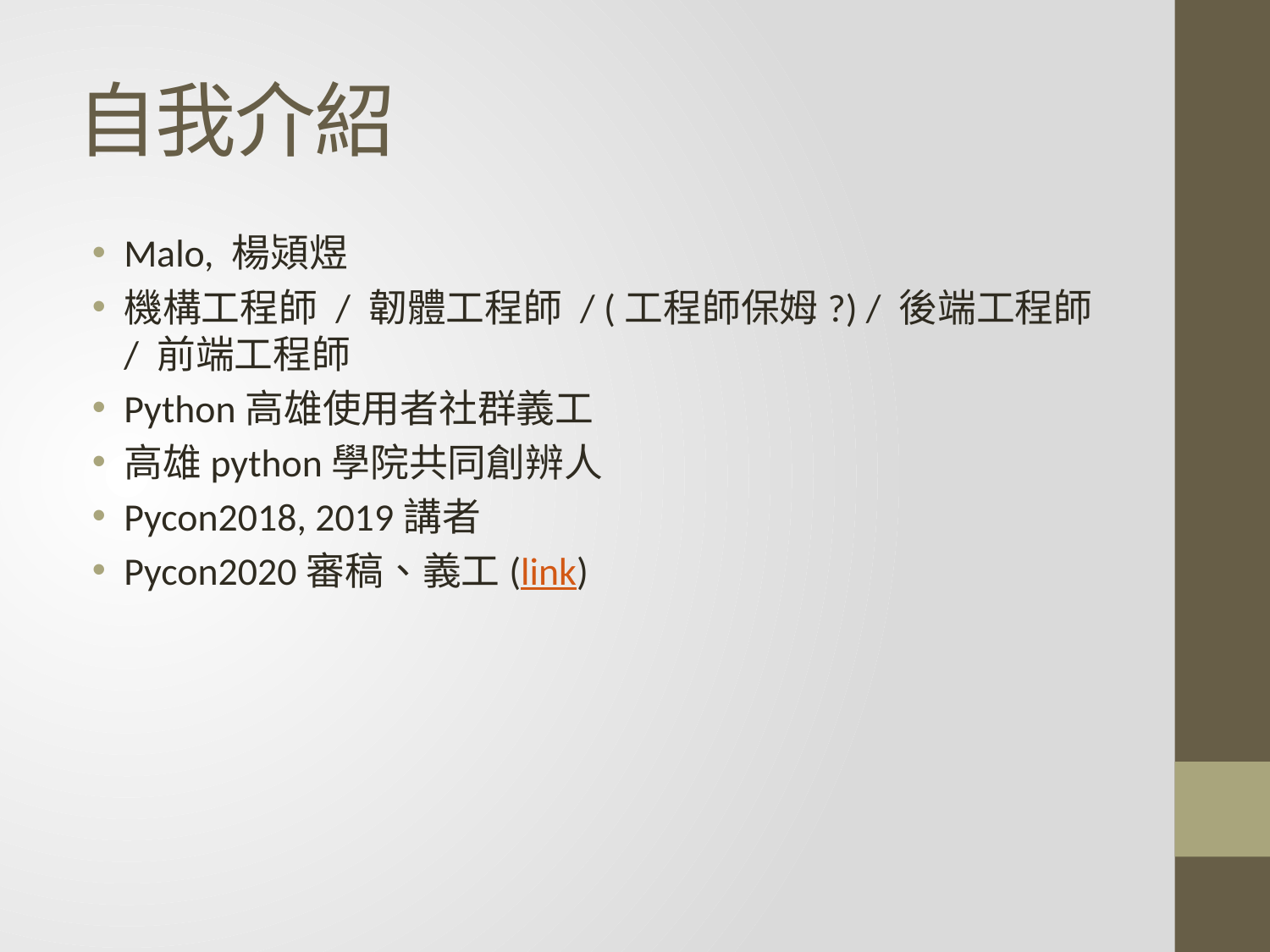

# 自我介紹
Malo, 楊熲煜
機構工程師 / 韌體工程師 / (工程師保姆?) / 後端工程師 / 前端工程師
Python高雄使用者社群義工
高雄python學院共同創辨人
Pycon2018, 2019講者
Pycon2020審稿、義工(link)